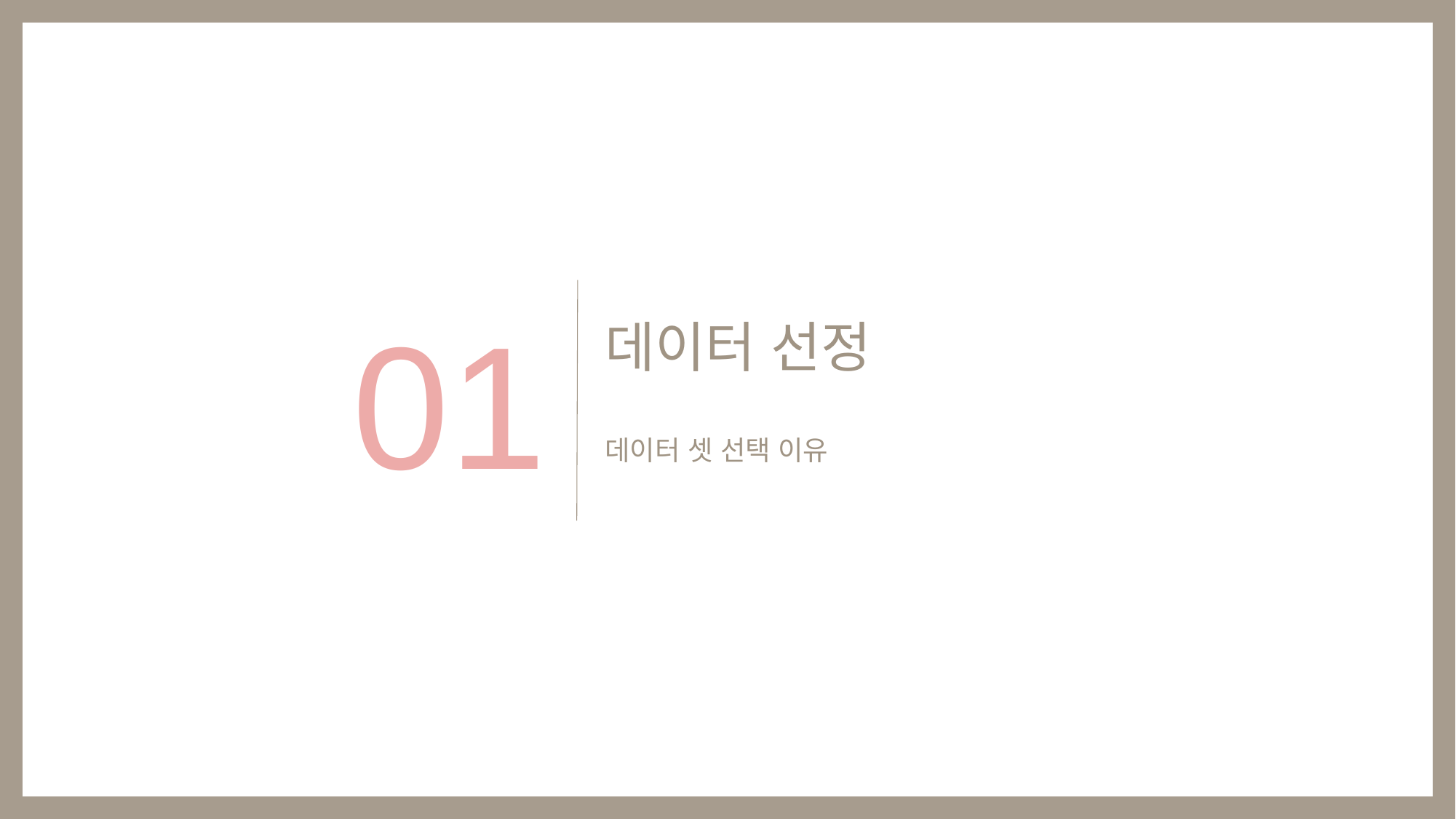

01
데이터 선정
데이터 셋 선택 이유